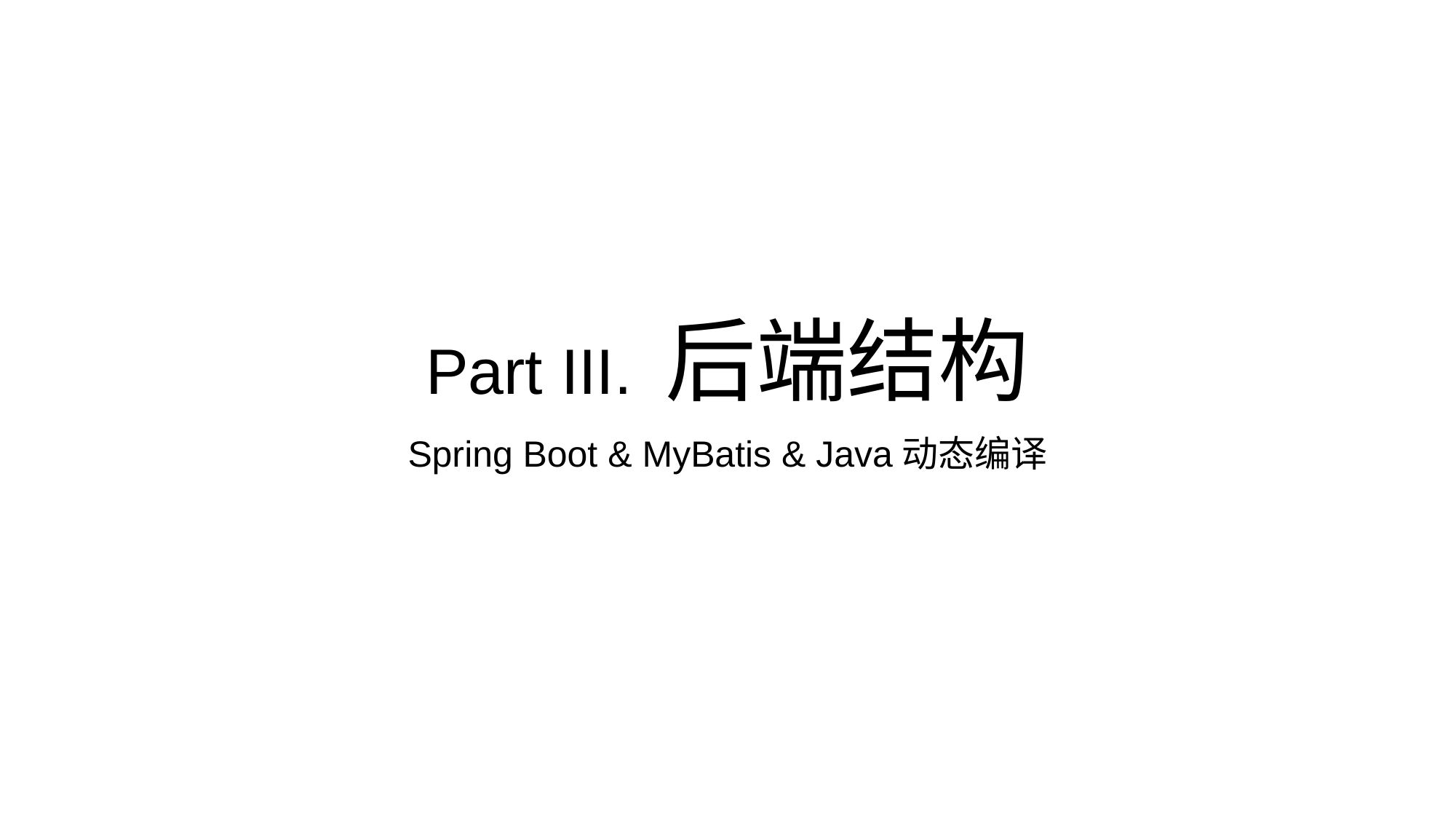

# Part III. 后端结构
Spring Boot & MyBatis & Java动态编译